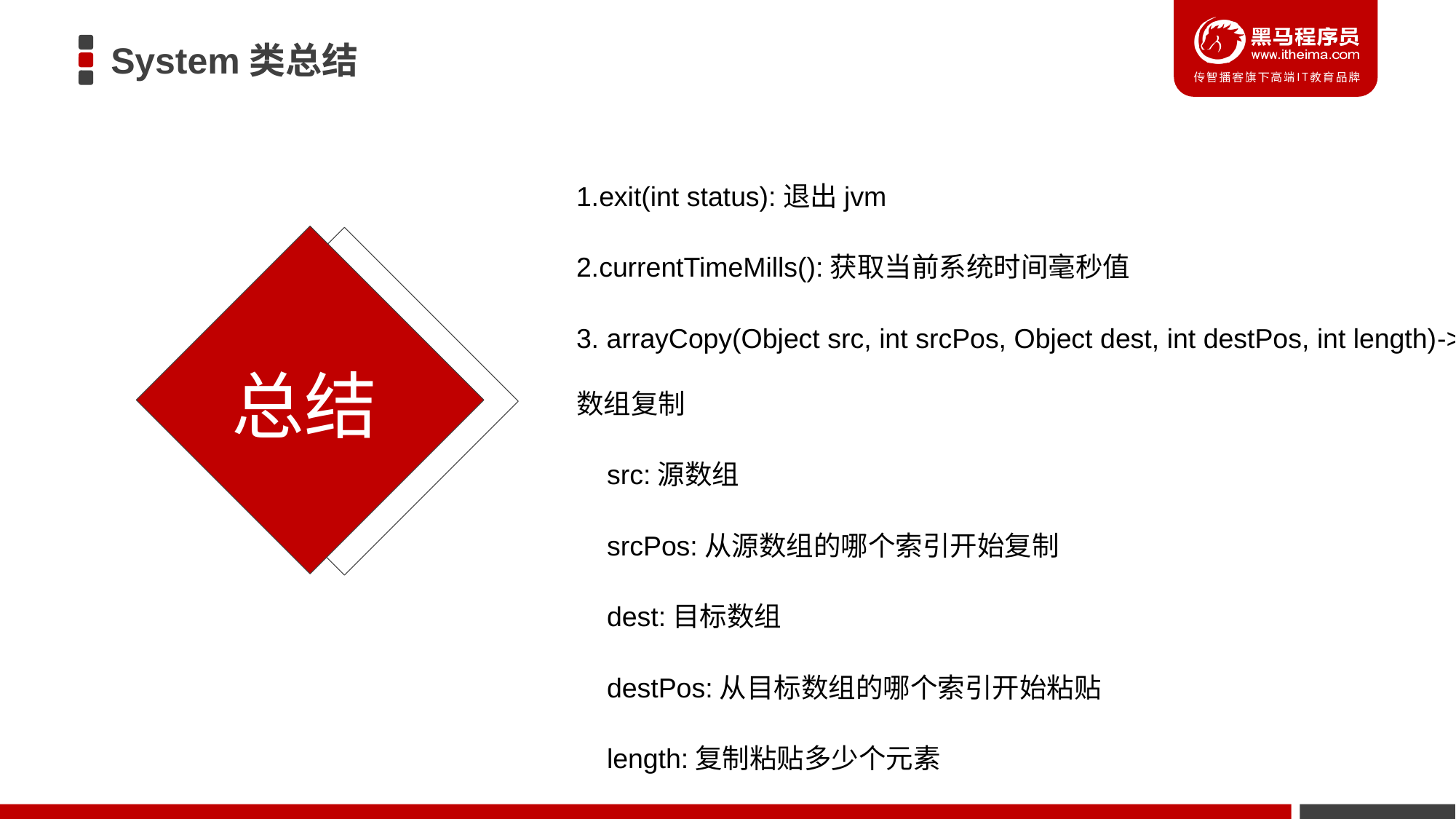

# System类总结
1.exit(int status):退出jvm
2.currentTimeMills():获取当前系统时间毫秒值
3. arrayCopy(Object src, int srcPos, Object dest, int destPos, int length)->数组复制
    src:源数组
    srcPos:从源数组的哪个索引开始复制
    dest:目标数组
    destPos:从目标数组的哪个索引开始粘贴
    length:复制粘贴多少个元素